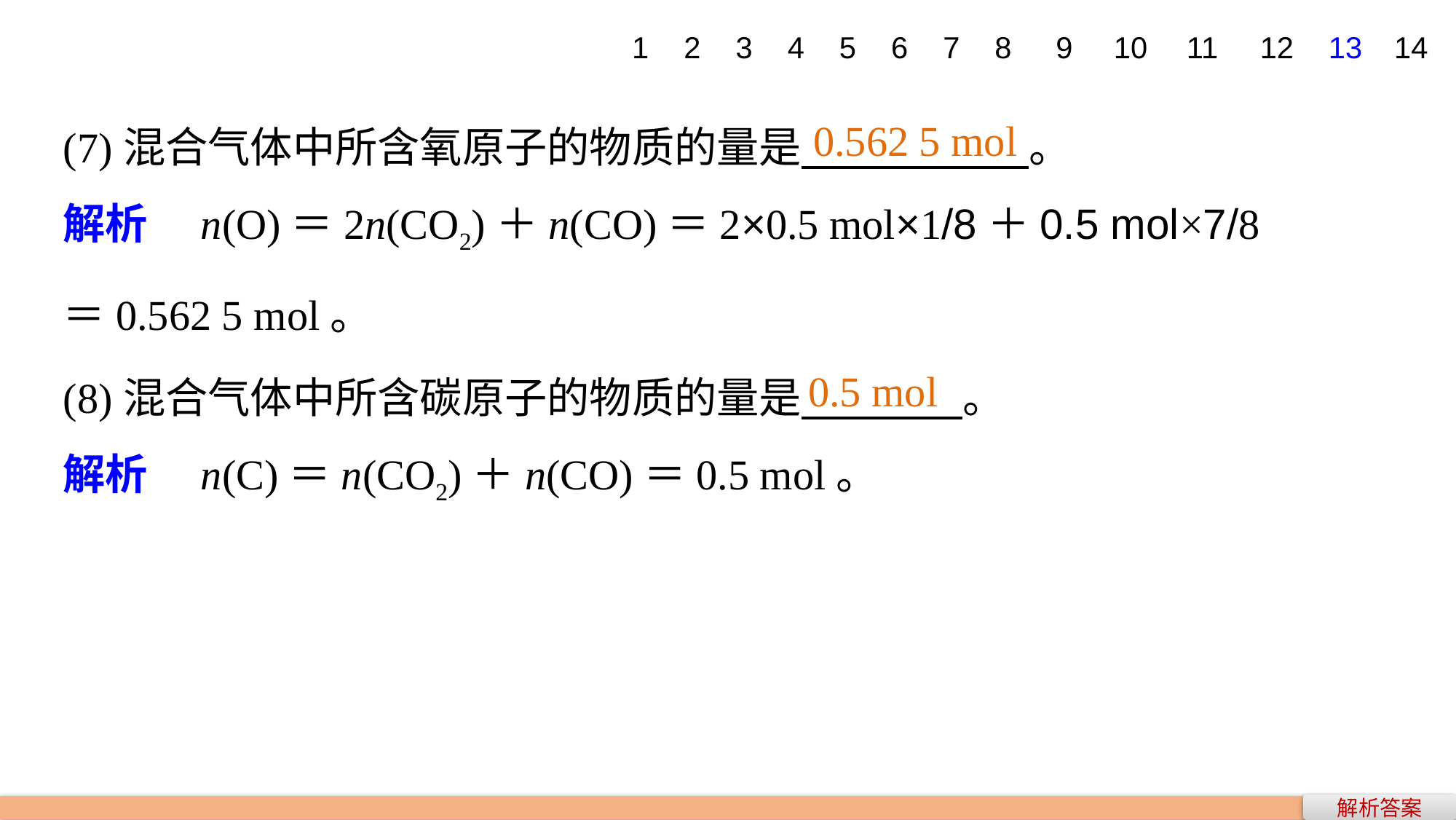

1
2
3
4
5
6
7
8
9
10
11
12
13
14
(7)混合气体中所含氧原子的物质的量是                        。
解析　n(O)＝2n(CO2)＋n(CO)＝2×0.5 mol×1/8＋0.5 mol×7/8
＝0.562 5 mol。
(8)混合气体中所含碳原子的物质的量是                 。
解析　n(C)＝n(CO2)＋n(CO)＝0.5 mol。
0.562 5 mol
0.5 mol
解析答案